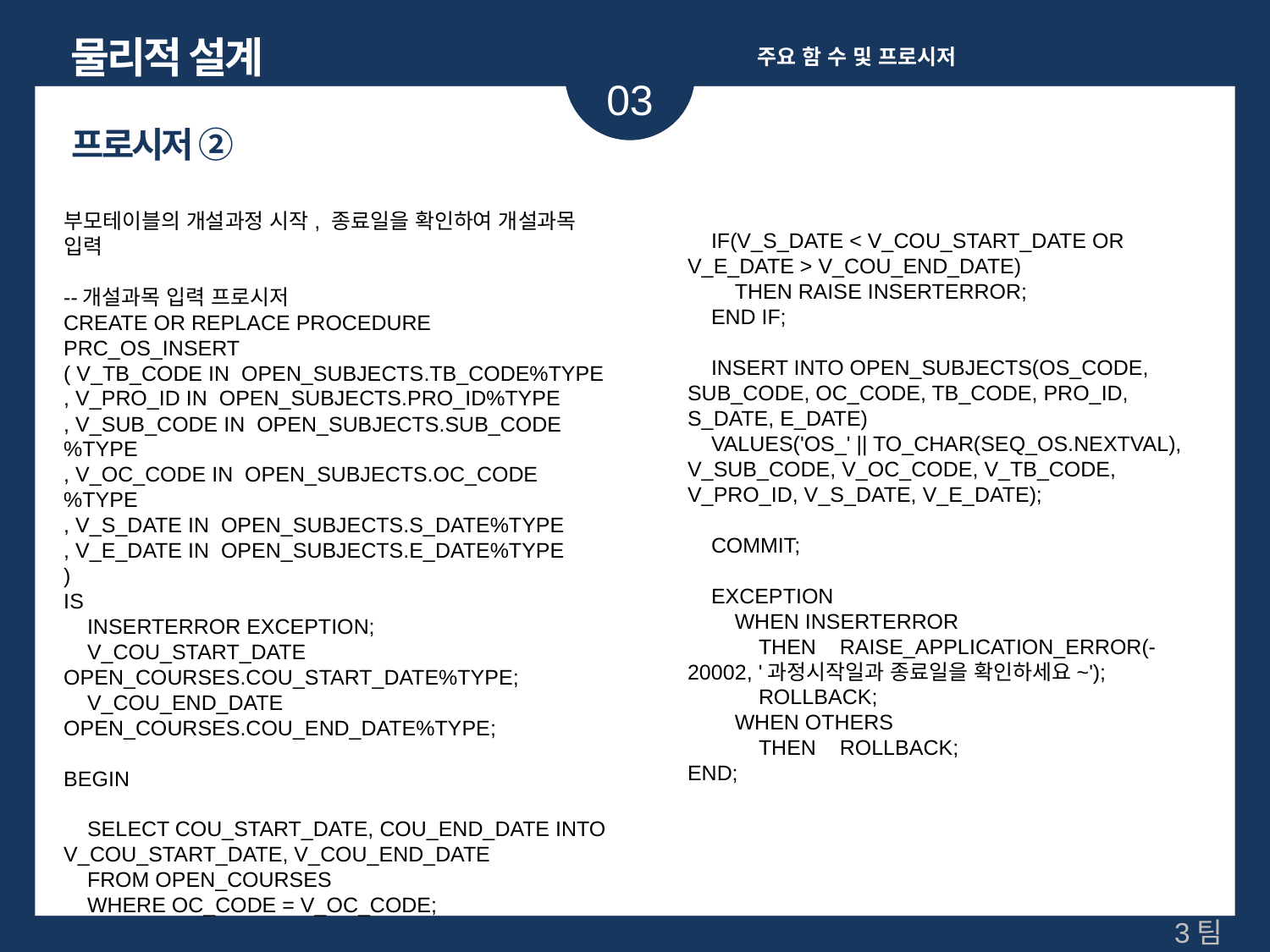

물리적 설계
주요 함 수 및 프로시저
03

프로시저 ②

    IF(V_S_DATE < V_COU_START_DATE OR V_E_DATE > V_COU_END_DATE)
        THEN RAISE INSERTERROR;
    END IF;

    INSERT INTO OPEN_SUBJECTS(OS_CODE, SUB_CODE, OC_CODE, TB_CODE, PRO_ID, S_DATE, E_DATE)
    VALUES('OS_' || TO_CHAR(SEQ_OS.NEXTVAL), V_SUB_CODE, V_OC_CODE, V_TB_CODE, V_PRO_ID, V_S_DATE, V_E_DATE);

    COMMIT;

    EXCEPTION
        WHEN INSERTERROR
            THEN    RAISE_APPLICATION_ERROR(-20002, '과정시작일과 종료일을 확인하세요~');
            ROLLBACK;
        WHEN OTHERS
            THEN    ROLLBACK;
END;
부모테이블의 개설과정 시작, 종료일을 확인하여 개설과목 입력

--개설과목 입력 프로시저
CREATE OR REPLACE PROCEDURE PRC_OS_INSERT
( V_TB_CODE IN  OPEN_SUBJECTS.TB_CODE%TYPE
, V_PRO_ID IN  OPEN_SUBJECTS.PRO_ID%TYPE
, V_SUB_CODE IN  OPEN_SUBJECTS.SUB_CODE%TYPE
, V_OC_CODE IN  OPEN_SUBJECTS.OC_CODE%TYPE
, V_S_DATE IN  OPEN_SUBJECTS.S_DATE%TYPE
, V_E_DATE IN  OPEN_SUBJECTS.E_DATE%TYPE
)
IS
    INSERTERROR EXCEPTION;
    V_COU_START_DATE    OPEN_COURSES.COU_START_DATE%TYPE;
    V_COU_END_DATE      OPEN_COURSES.COU_END_DATE%TYPE;

BEGIN

    SELECT COU_START_DATE, COU_END_DATE INTO V_COU_START_DATE, V_COU_END_DATE
    FROM OPEN_COURSES
    WHERE OC_CODE = V_OC_CODE;

3팀